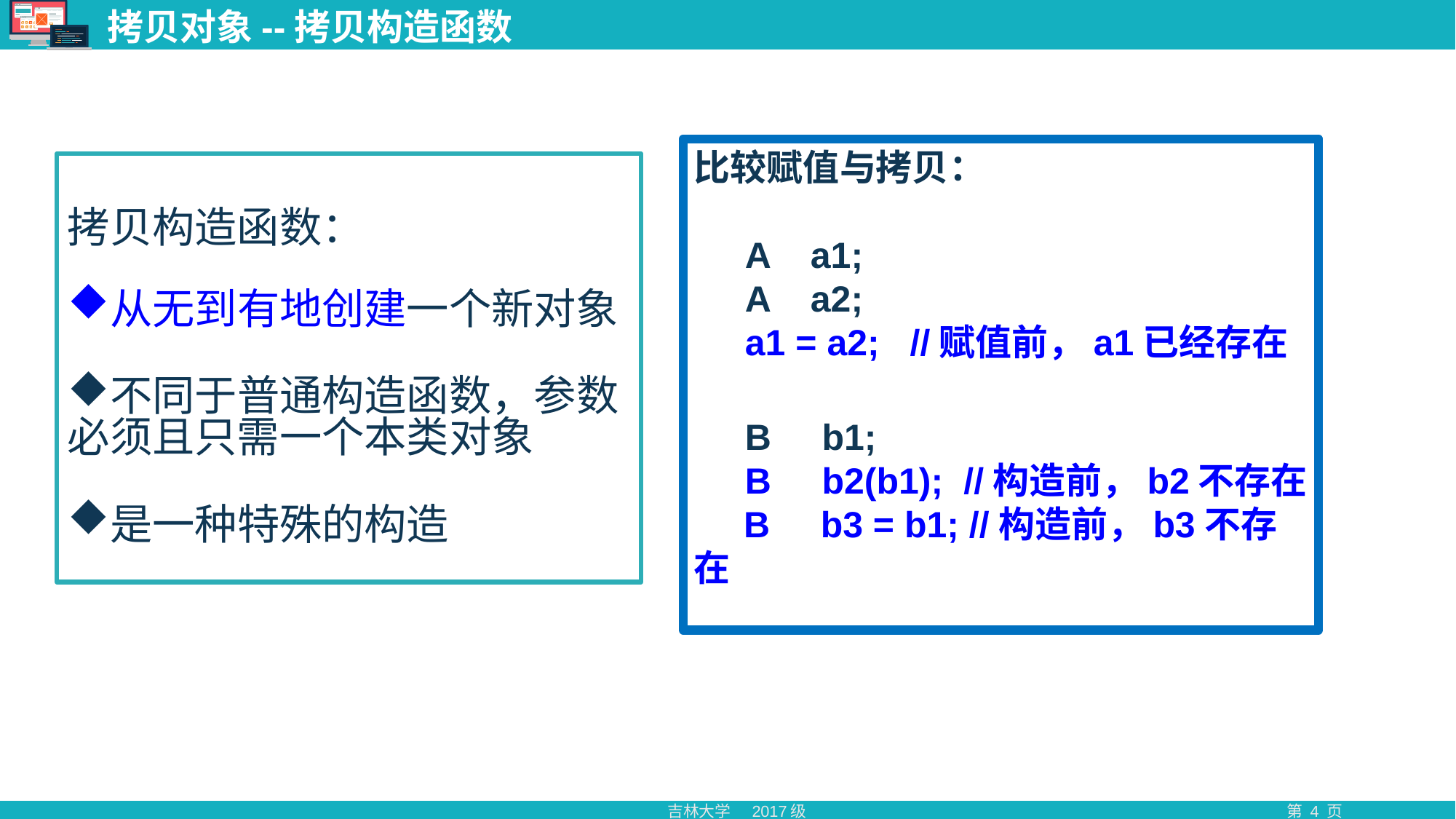

# 拷贝对象--拷贝构造函数
比较赋值与拷贝：
     A    a1;
     A    a2;
     a1 = a2;   //赋值前，a1已经存在

     B     b1;
     B     b2(b1);  //构造前，b2不存在
     B     b3 = b1; //构造前，b3不存在

拷贝构造函数：
从无到有地创建一个新对象
不同于普通构造函数，参数必须且只需一个本类对象
是一种特殊的构造